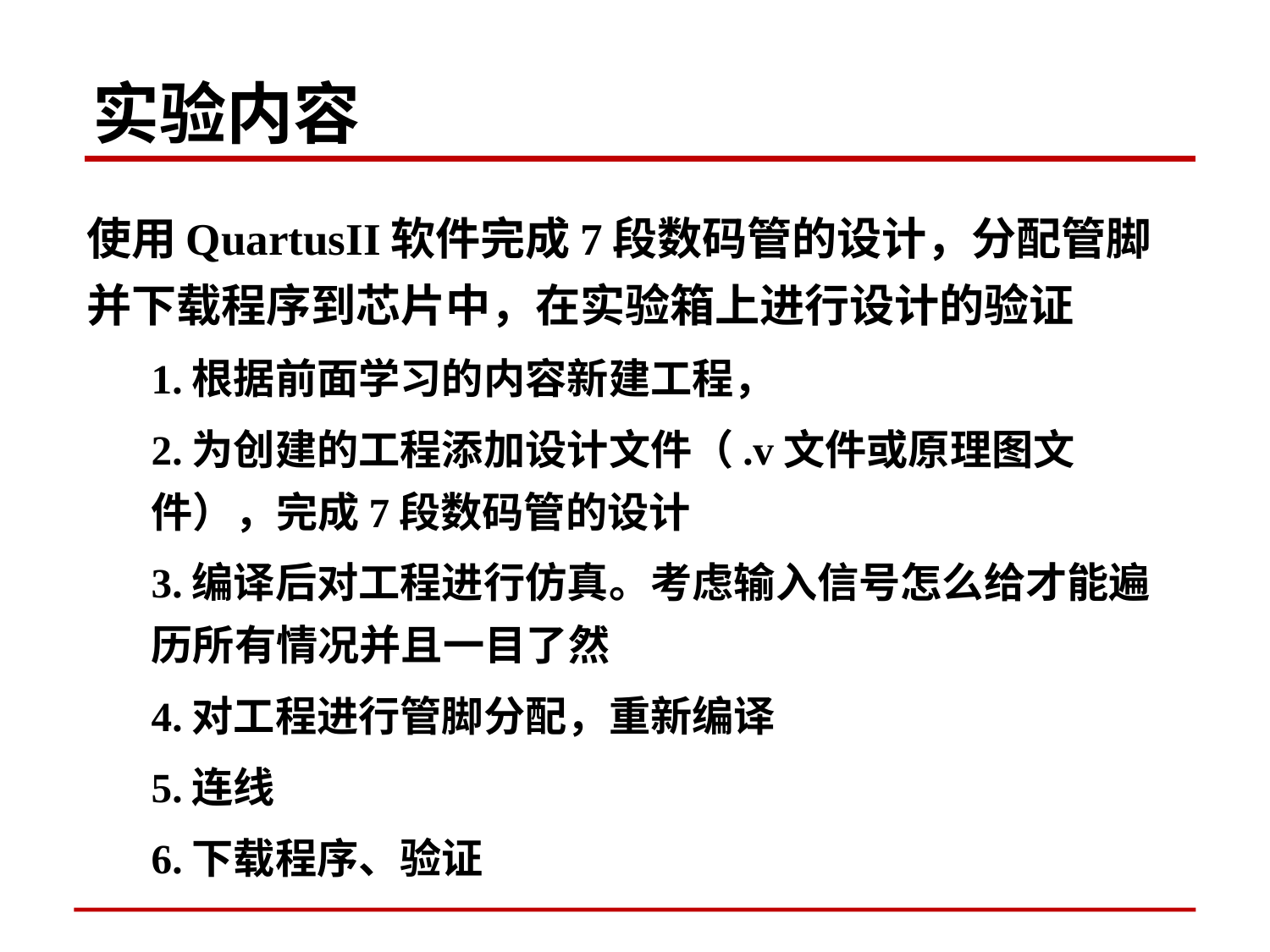

# 实验内容
使用QuartusII软件完成7段数码管的设计，分配管脚并下载程序到芯片中，在实验箱上进行设计的验证
1.根据前面学习的内容新建工程，
2.为创建的工程添加设计文件（.v文件或原理图文件），完成7段数码管的设计
3.编译后对工程进行仿真。考虑输入信号怎么给才能遍历所有情况并且一目了然
4.对工程进行管脚分配，重新编译
5.连线
6.下载程序、验证